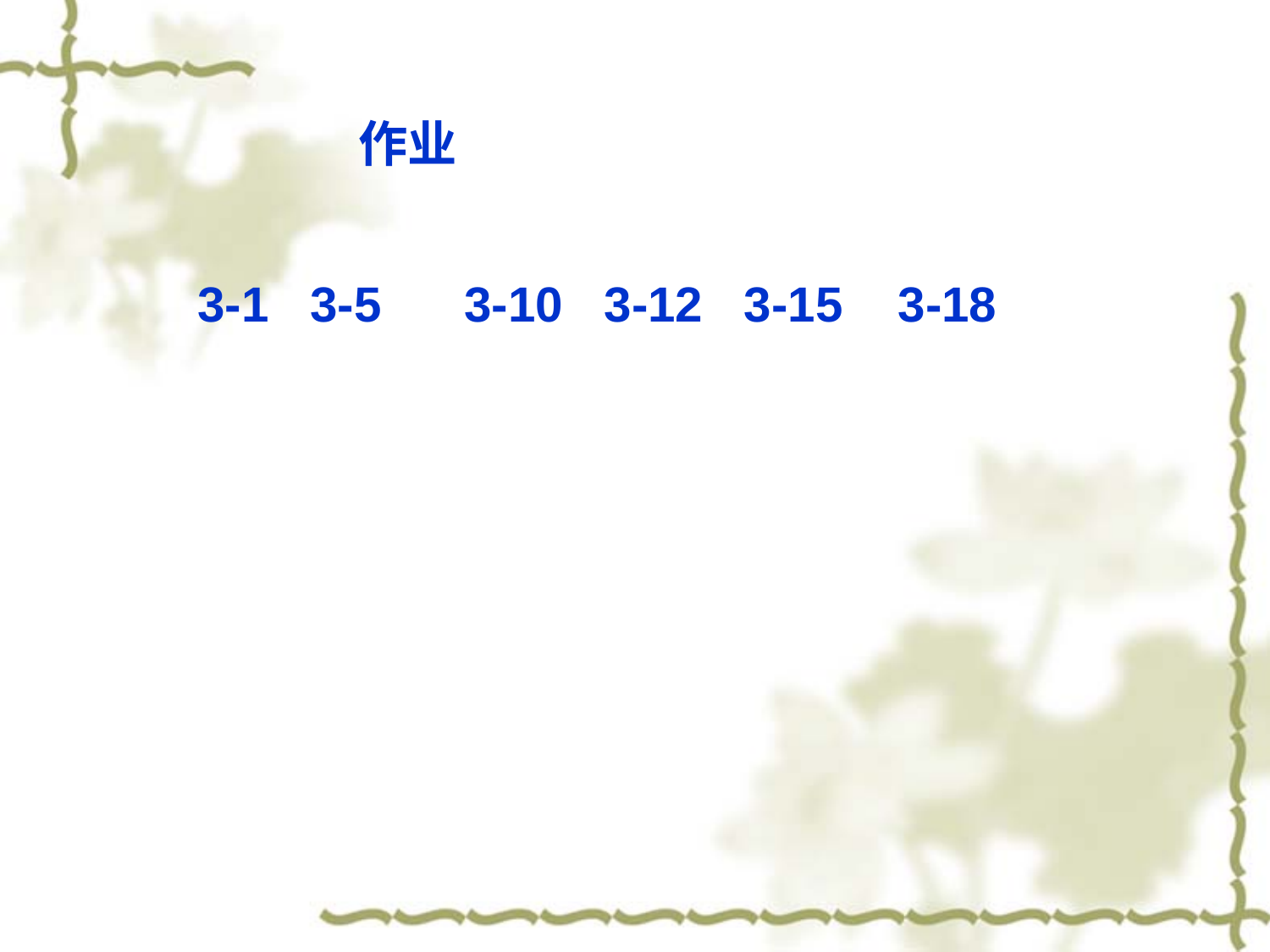

作业
3-1   3-5      3-10   3-12   3-15    3-18
164